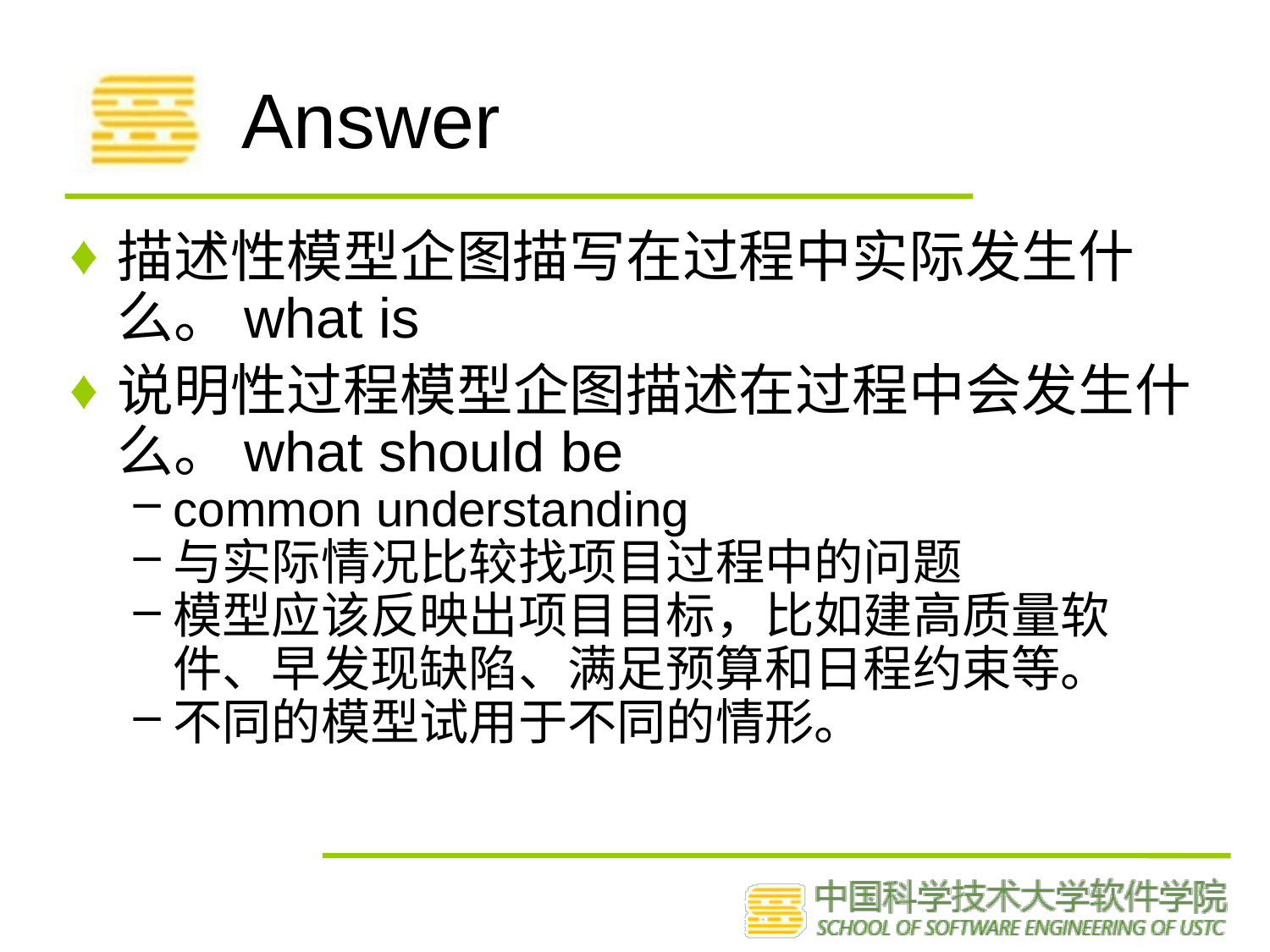

# Answer
描述性模型企图描写在过程中实际发生什么。what is
说明性过程模型企图描述在过程中会发生什么。what should be
common understanding
与实际情况比较找项目过程中的问题
模型应该反映出项目目标，比如建高质量软件、早发现缺陷、满足预算和日程约束等。
不同的模型试用于不同的情形。